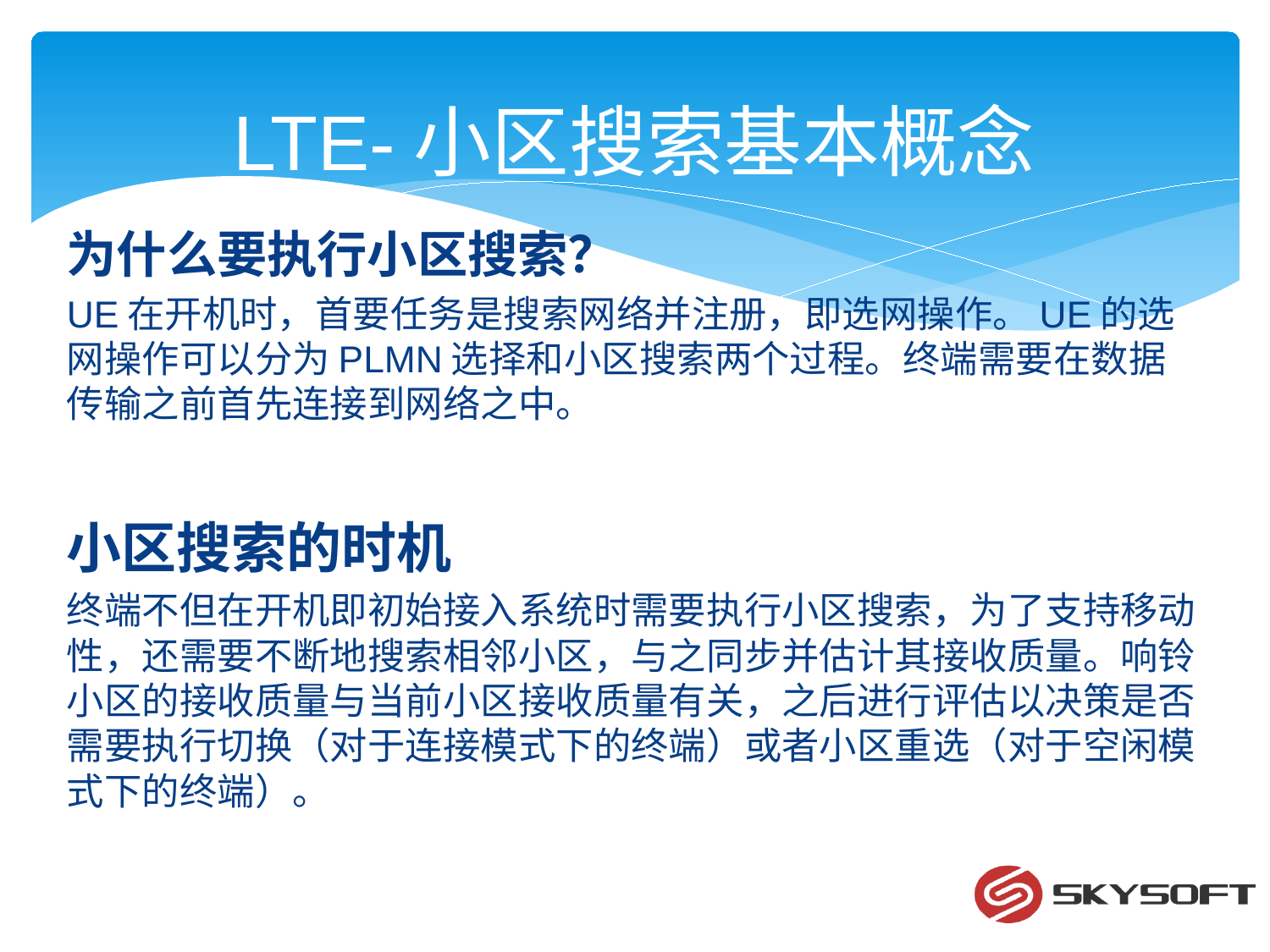

# LTE-小区搜索基本概念
为什么要执行小区搜索？
UE在开机时，首要任务是搜索网络并注册，即选网操作。UE的选网操作可以分为PLMN选择和小区搜索两个过程。终端需要在数据传输之前首先连接到网络之中。

小区搜索的时机
终端不但在开机即初始接入系统时需要执行小区搜索，为了支持移动性，还需要不断地搜索相邻小区，与之同步并估计其接收质量。响铃小区的接收质量与当前小区接收质量有关，之后进行评估以决策是否需要执行切换（对于连接模式下的终端）或者小区重选（对于空闲模式下的终端）。